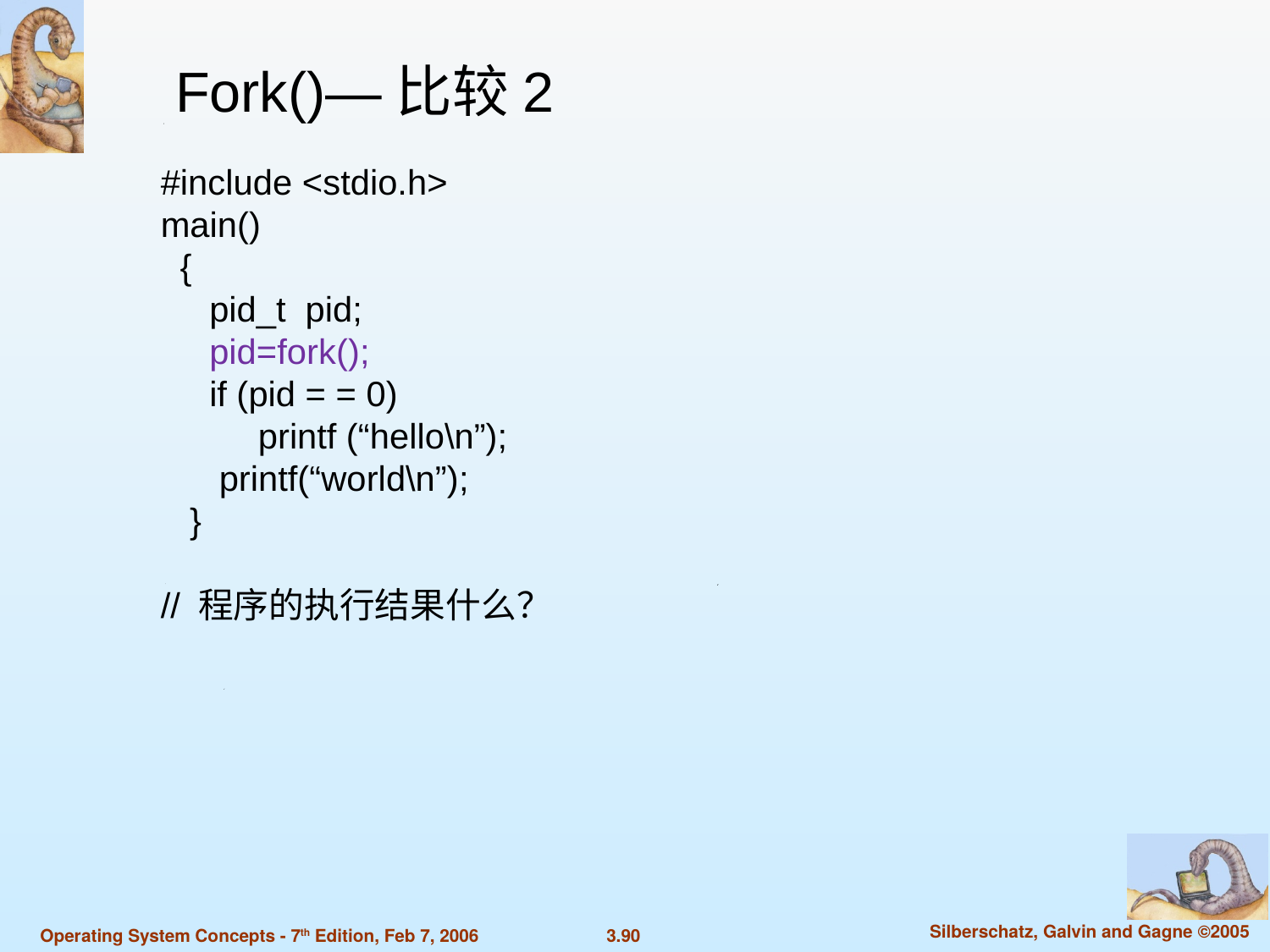

Fork()—比较2
#include <stdio.h>
main()
  {
     pid_t  pid;
     pid=fork();
     if (pid = = 0)
          printf (“hello\n”);
      printf(“world\n”);
   }

// 程序的执行结果什么？